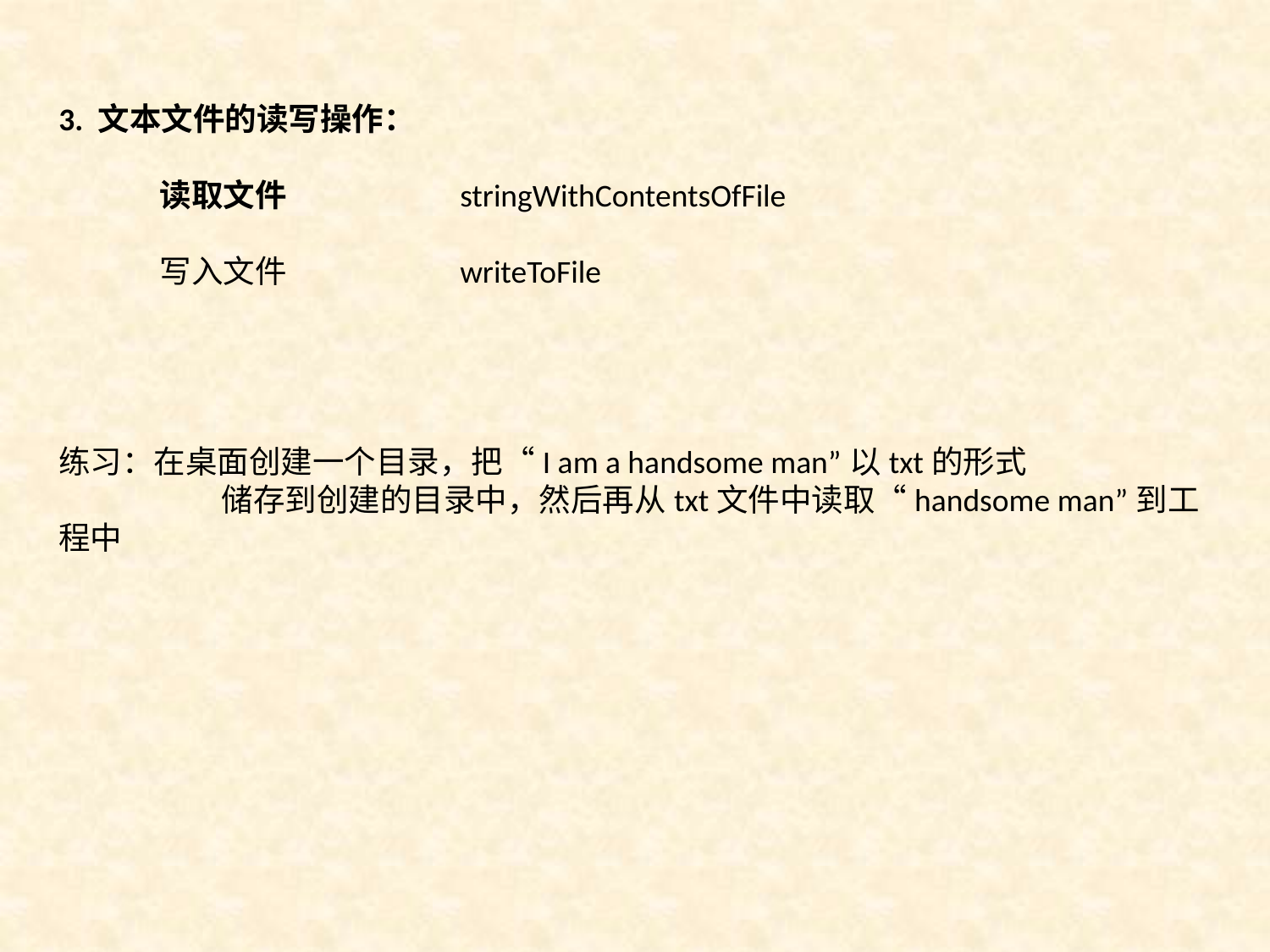

3. 文本文件的读写操作：
             读取文件                       stringWithContentsOfFile

             写入文件                       writeToFile

练习：在桌面创建一个目录，把“I am a handsome man”以txt的形式			     储存到创建的目录中，然后再从txt文件中读取“handsome man”到工程中